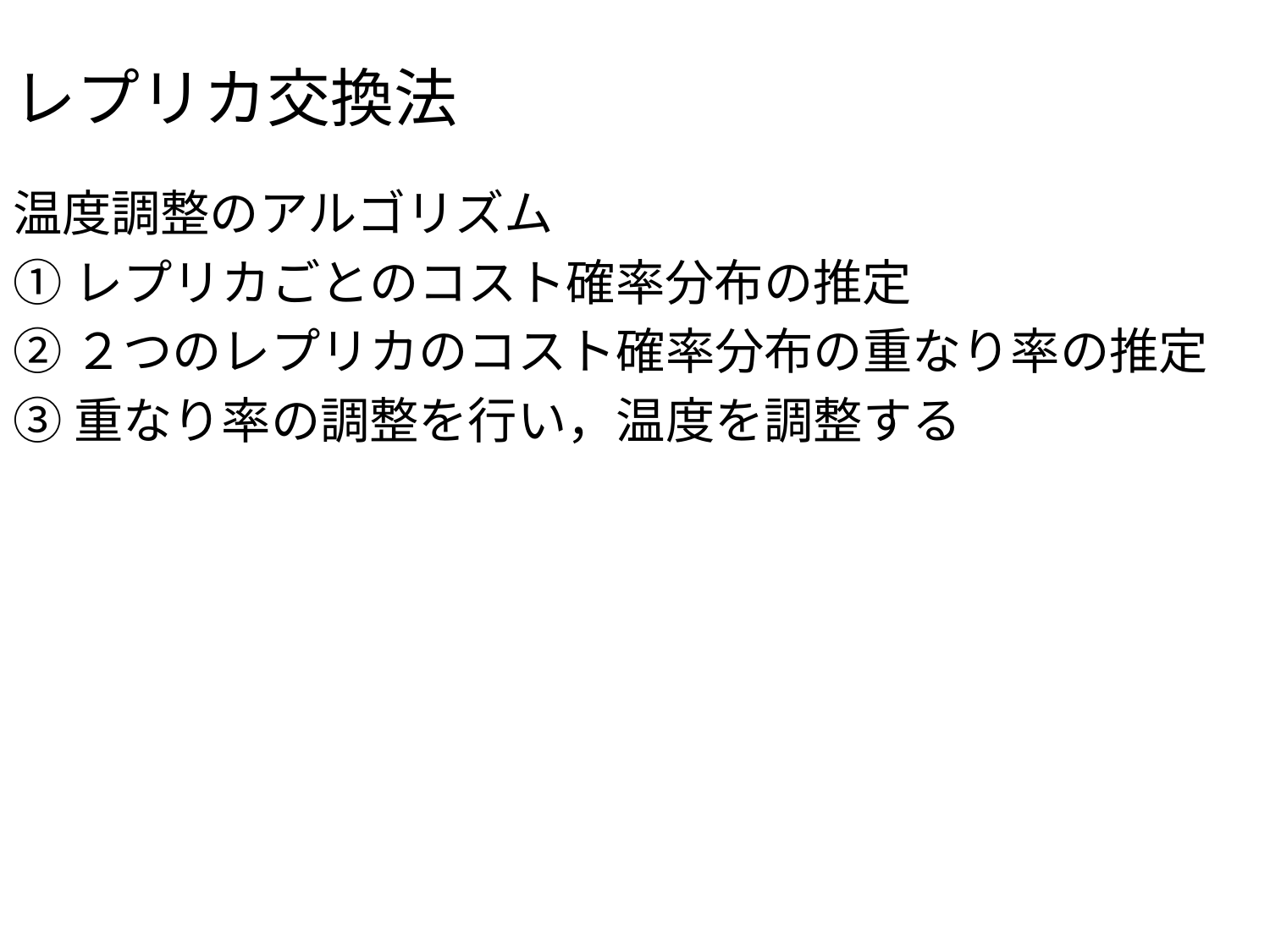

# レプリカ交換法
温度調整のアルゴリズム
①レプリカごとのコスト確率分布の推定
②２つのレプリカのコスト確率分布の重なり率の推定
③重なり率の調整を行い，温度を調整する